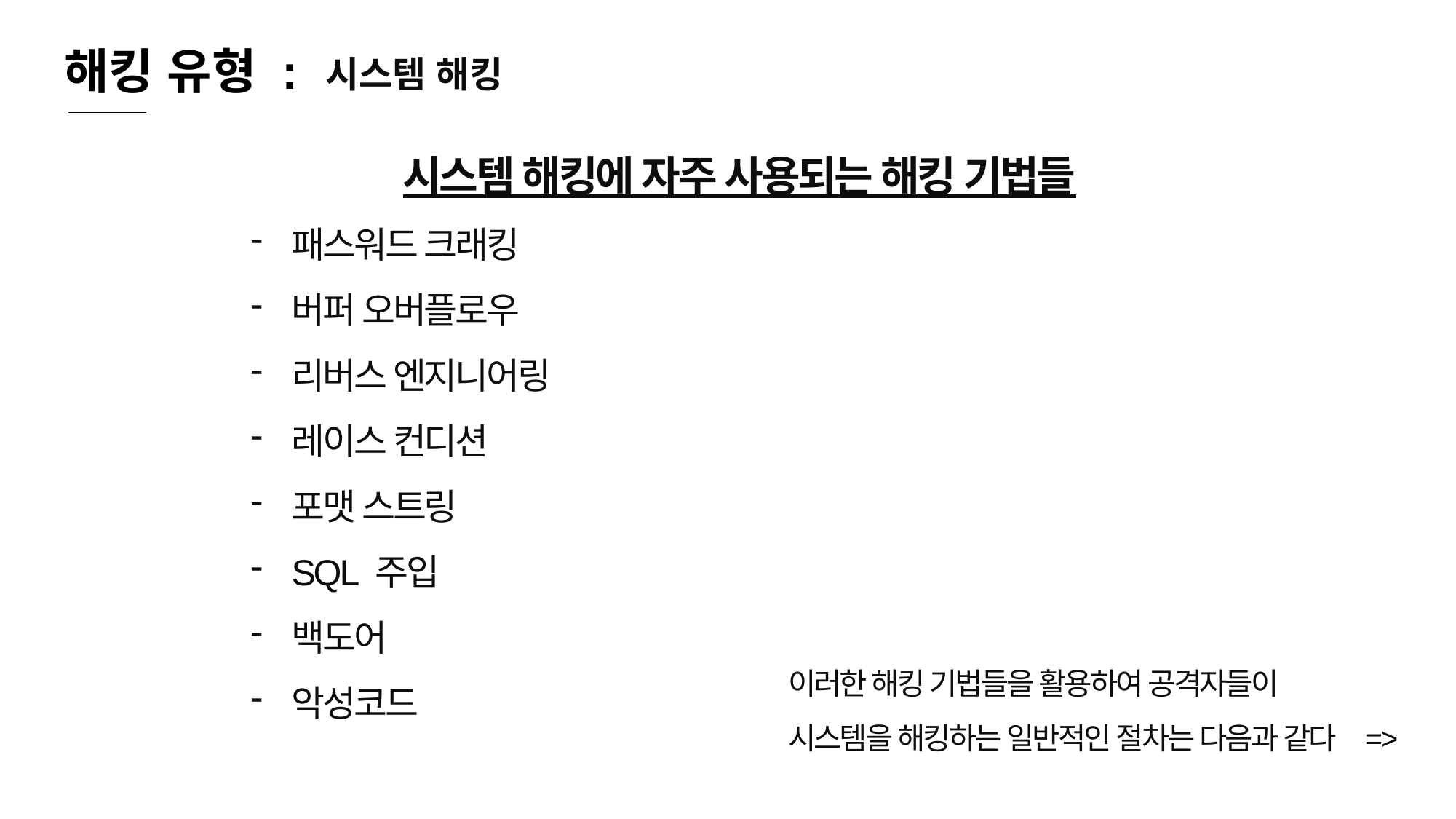

해킹 유형 :
시스템 해킹
시스템 해킹에 자주 사용되는 해킹 기법들
패스워드 크래킹
버퍼 오버플로우
리버스 엔지니어링
레이스 컨디션
포맷 스트링
SQL 주입
백도어
악성코드
이러한 해킹 기법들을 활용하여 공격자들이
시스템을 해킹하는 일반적인 절차는 다음과 같다   =>